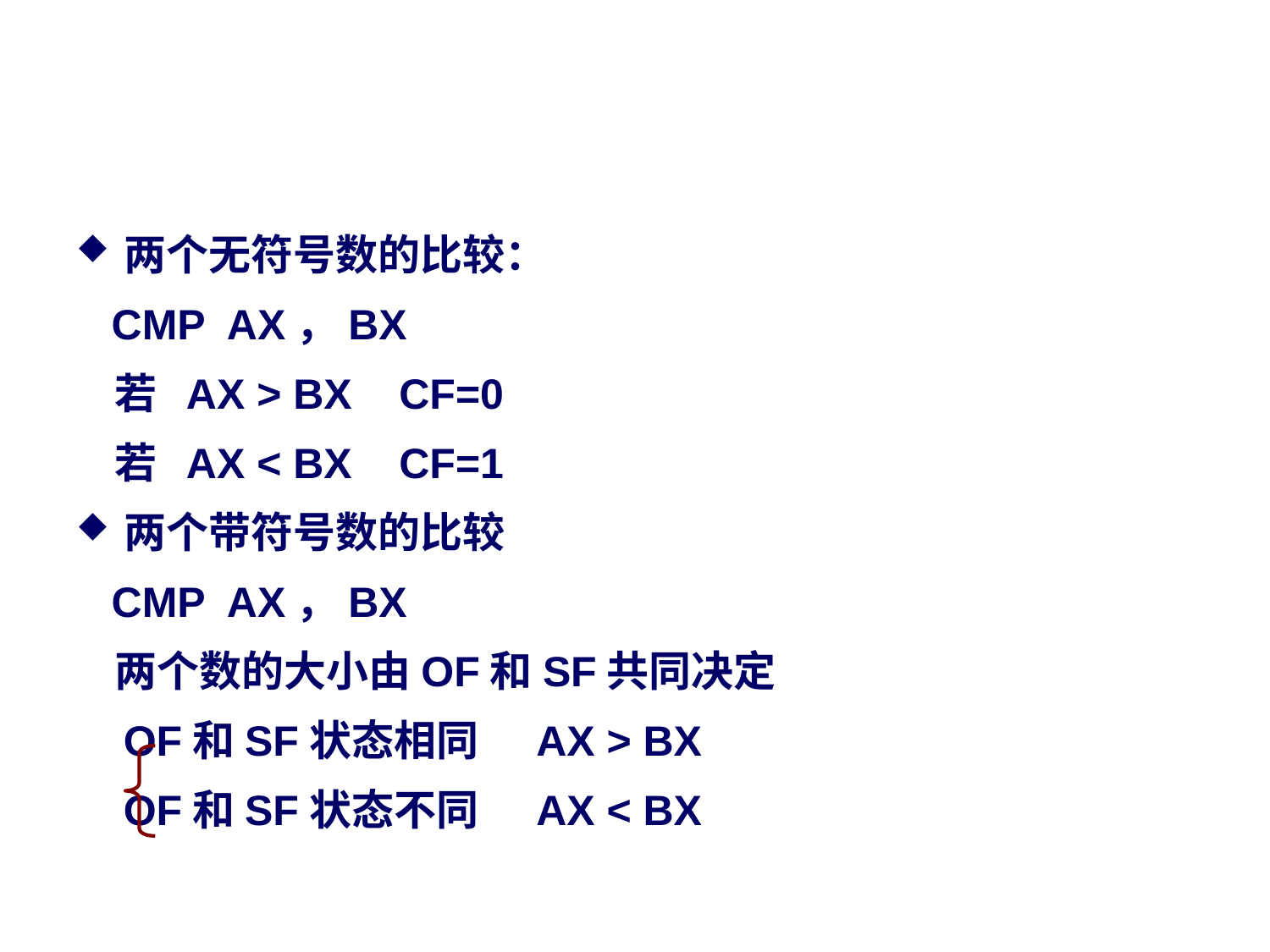

#
两个无符号数的比较：
   CMP  AX，BX
   若  AX > BX    CF=0
   若  AX < BX    CF=1
两个带符号数的比较
   CMP  AX，BX
   两个数的大小由OF和SF共同决定
    OF和SF状态相同     AX > BX
    OF和SF状态不同     AX < BX